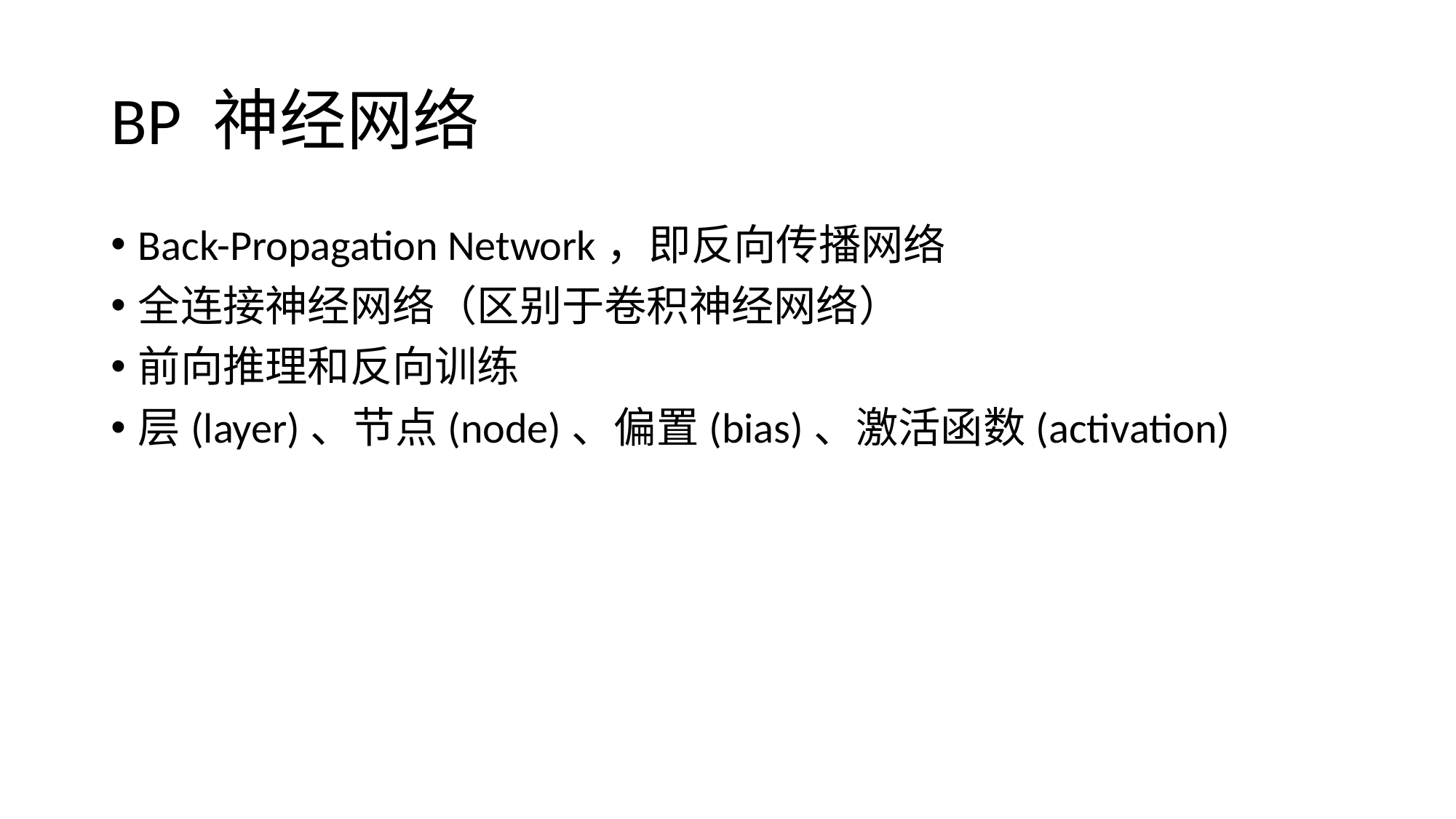

# BP 神经网络
Back-Propagation Network，即反向传播网络
全连接神经网络（区别于卷积神经网络）
前向推理和反向训练
层(layer)、节点(node)、偏置(bias)、激活函数(activation)